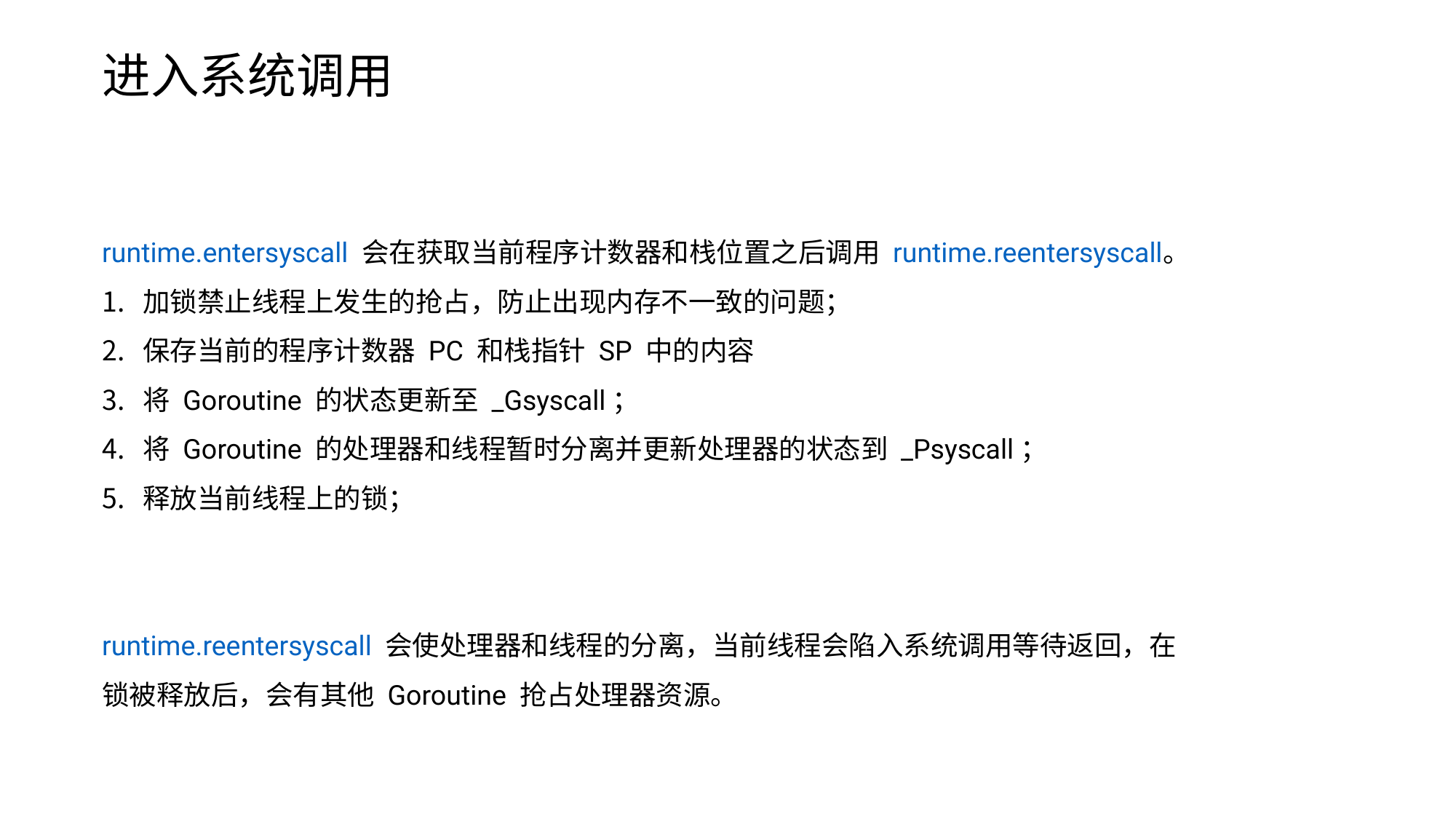

# 进入系统调用
runtime.entersyscall 会在获取当前程序计数器和栈位置之后调用 runtime.reentersyscall。
加锁禁止线程上发生的抢占，防止出现内存不一致的问题；
保存当前的程序计数器 PC 和栈指针 SP 中的内容
将 Goroutine 的状态更新至 _Gsyscall；
将 Goroutine 的处理器和线程暂时分离并更新处理器的状态到 _Psyscall；
释放当前线程上的锁；

runtime.reentersyscall 会使处理器和线程的分离，当前线程会陷入系统调用等待返回，在锁被释放后，会有其他 Goroutine 抢占处理器资源。